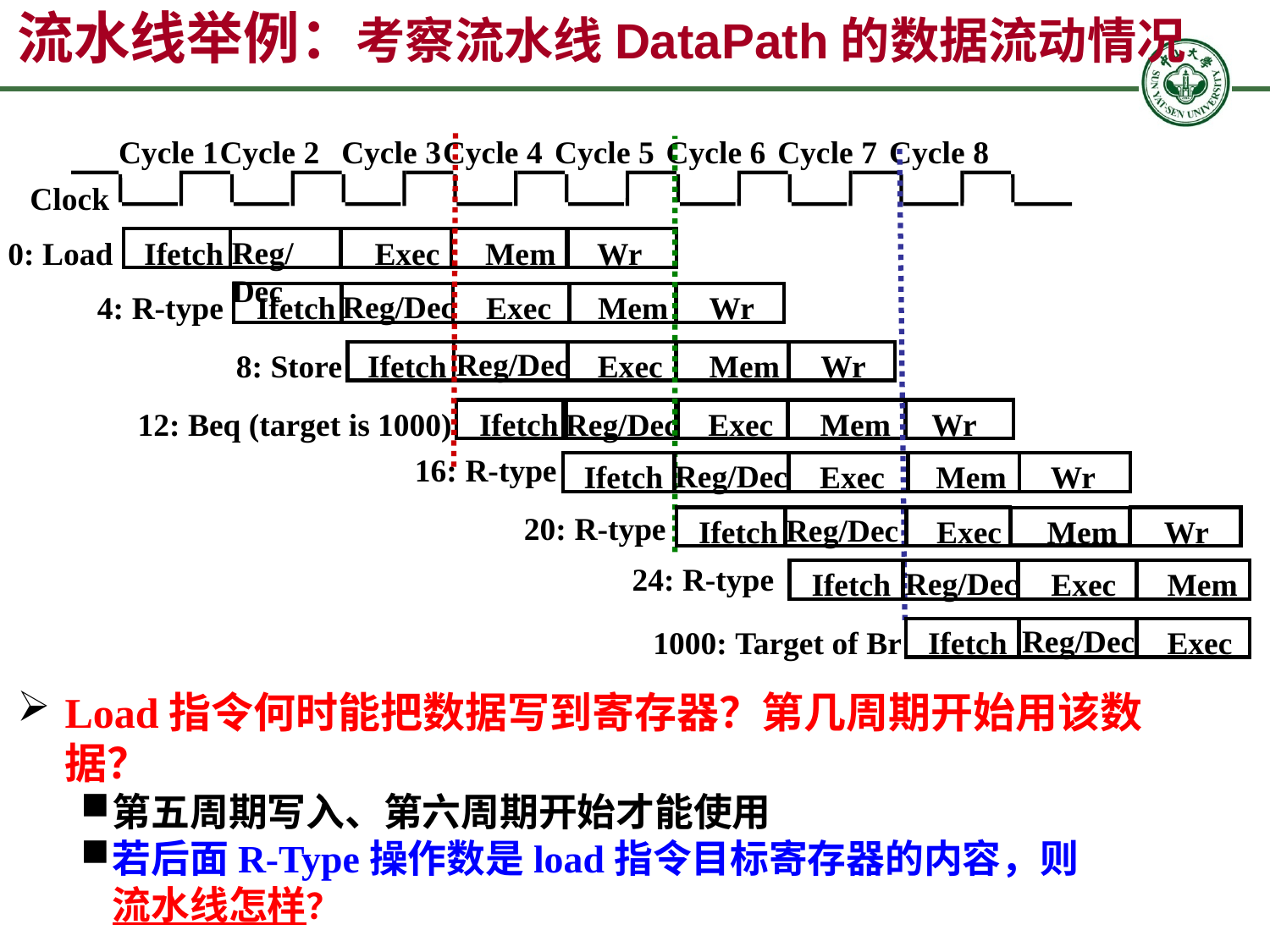

流水线举例：考察流水线DataPath的数据流动情况
Cycle 1
Cycle 2
Cycle 3
Cycle 4
Cycle 5
Cycle 6
Cycle 7
Cycle 8

Clock

Reg/Dec

Ifetch

Exec

Mem

Wr

0: Load
Reg/Dec

Ifetch

Exec

Mem

Wr

4: R-type
Reg/Dec

Ifetch

Exec

Mem

Wr

8: Store
12: Beq (target is 1000)
Ifetch

Exec

Mem

Wr

Reg/Dec

16: R-type
Reg/Dec

Ifetch

Exec

Mem

Wr

20: R-type
Reg/Dec

Ifetch

Exec

Mem

Wr

24: R-type
Reg/Dec

Ifetch

Exec

Mem

Reg/Dec

1000: Target of Br
Ifetch

Exec

Load指令何时能把数据写到寄存器？第几周期开始用该数据？
第五周期写入、第六周期开始才能使用
若后面R-Type操作数是load指令目标寄存器的内容，则流水线怎样？